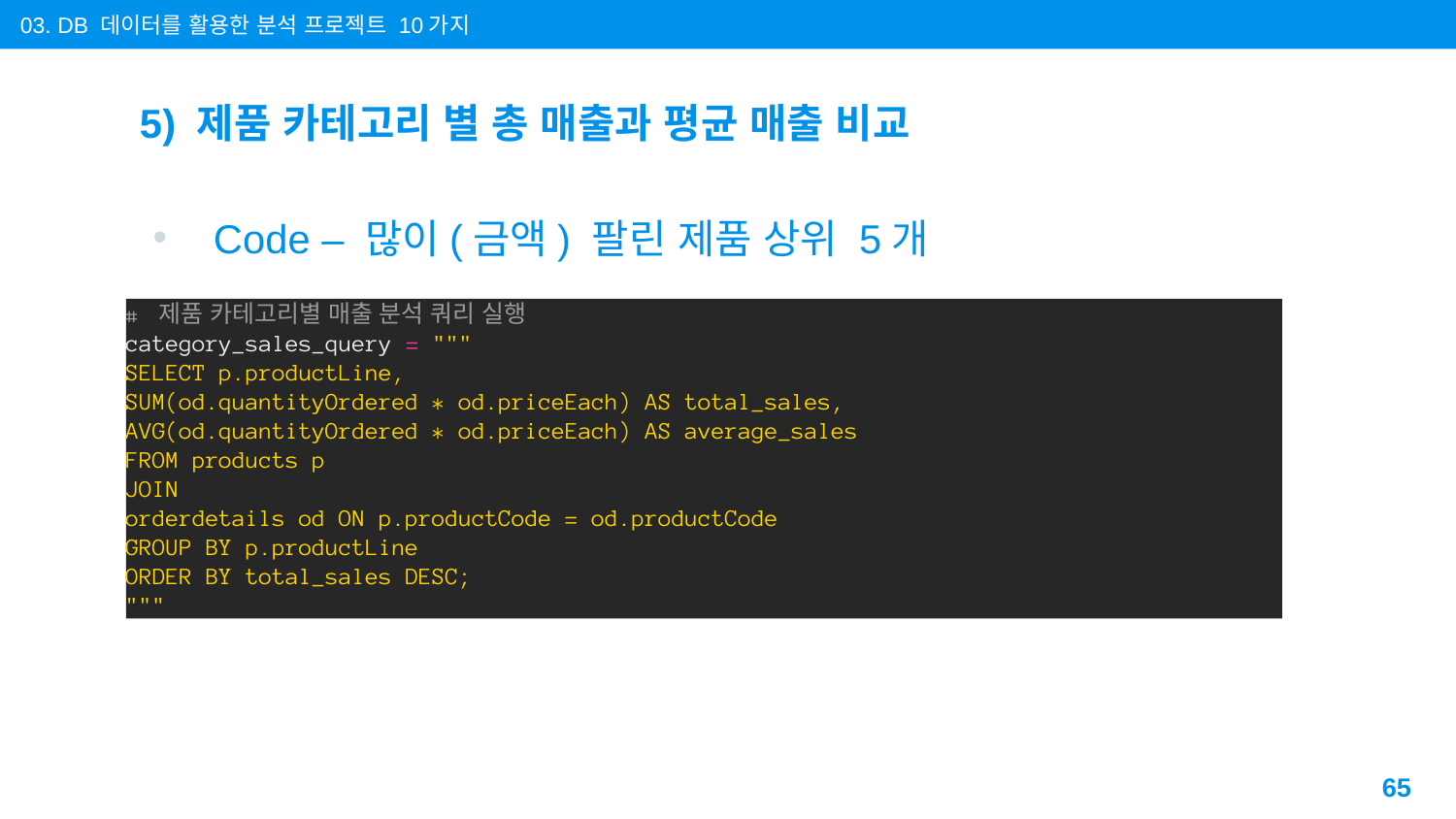

03. DB 데이터를 활용한 분석 프로젝트 10가지
# 5) 제품 카테고리 별 총 매출과 평균 매출 비교
Code – 많이(금액) 팔린 제품 상위 5개
# 제품 카테고리별 매출 분석 쿼리 실행
category_sales_query = """
SELECT p.productLine,
SUM(od.quantityOrdered * od.priceEach) AS total_sales,
AVG(od.quantityOrdered * od.priceEach) AS average_sales
FROM products p
JOIN
orderdetails od ON p.productCode = od.productCode
GROUP BY p.productLine
ORDER BY total_sales DESC;
"""
65